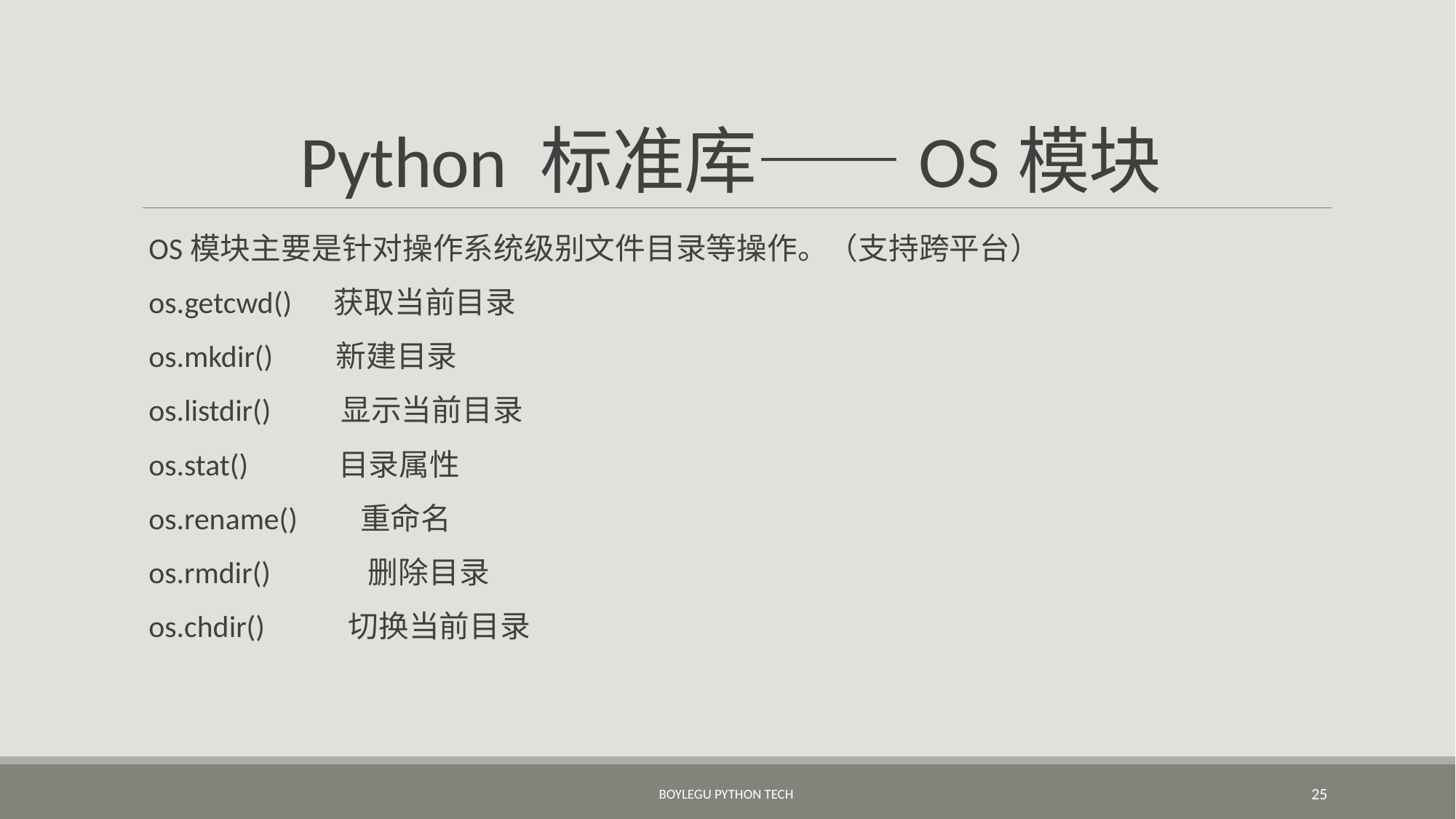

# Python 标准库——OS模块
OS模块主要是针对操作系统级别文件目录等操作。（支持跨平台）
os.getcwd()     获取当前目录
os.mkdir()        新建目录
os.listdir()         显示当前目录
os.stat()            目录属性
os.rename()        重命名
os.rmdir()             删除目录
os.chdir()           切换当前目录

BoyleGu Python Tech
25